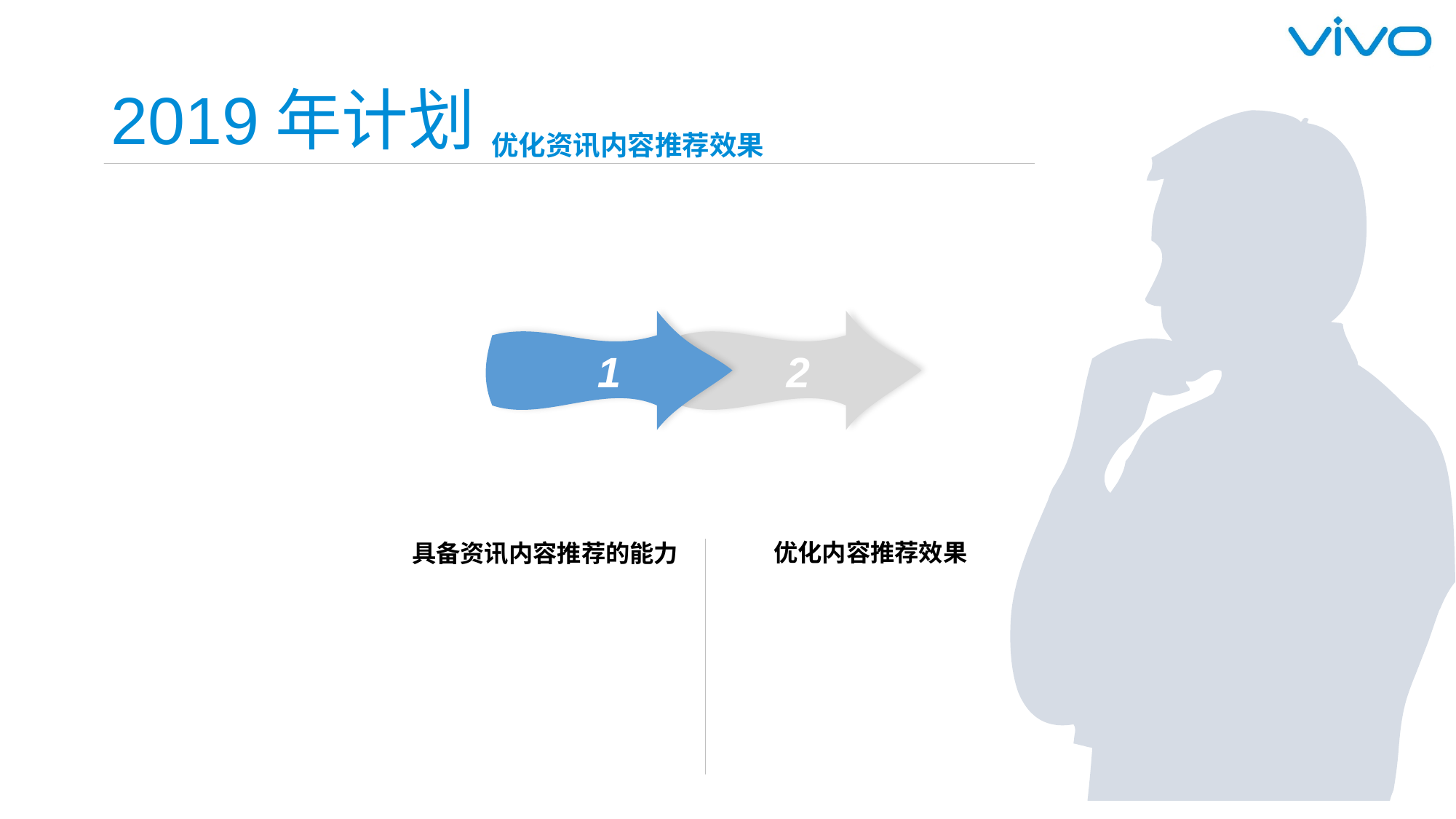

# 2019年计划

优化资讯内容推荐效果
1
2
优化内容推荐效果
具备资讯内容推荐的能力